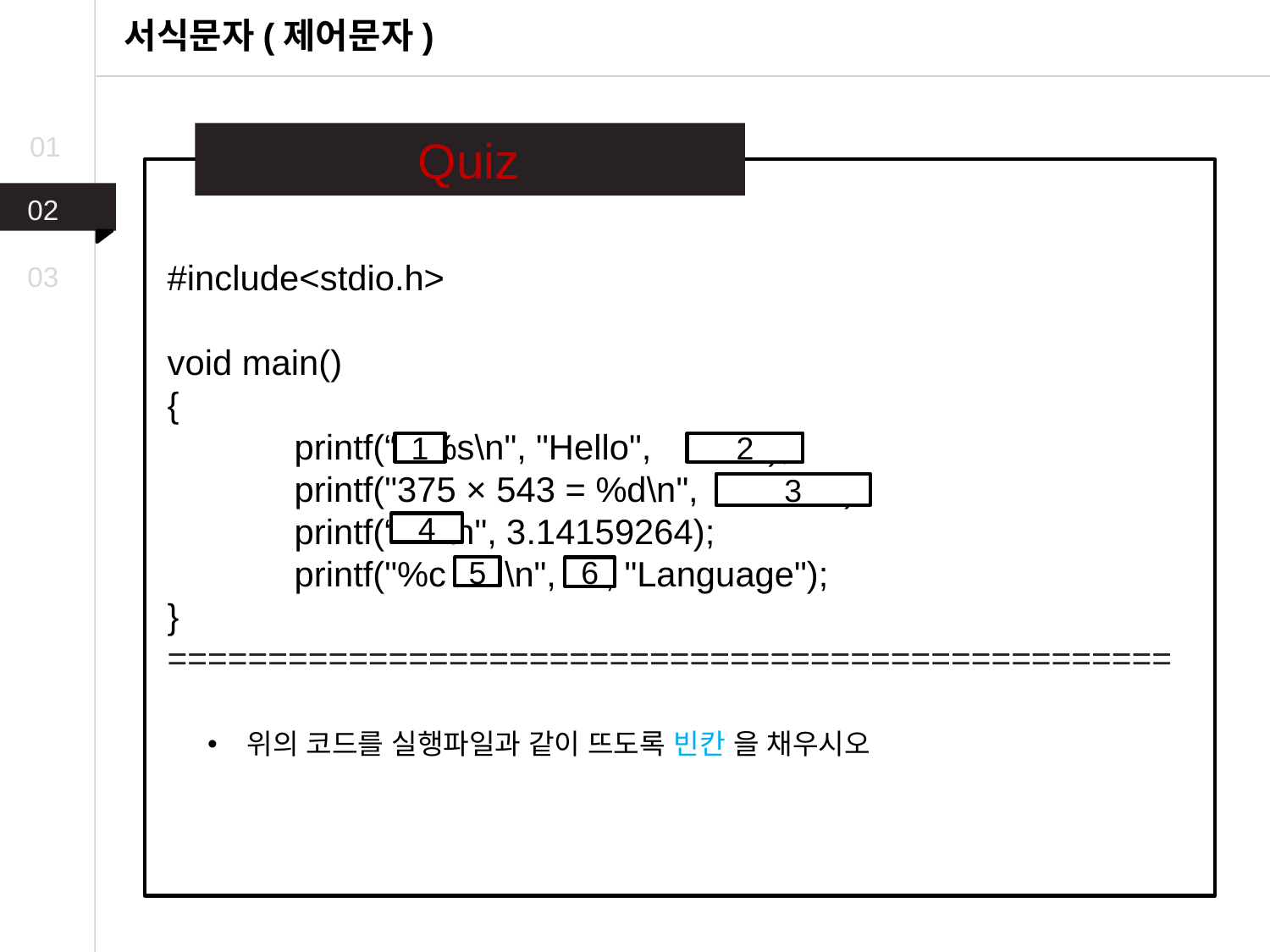

서식문자(제어문자)
01
Quiz

02

#include<stdio.h>

void main()
{
	printf(“   %s\n", "Hello",            );
	printf("375 × 543 = %d\n",               );
	printf(“     \n", 3.14159264);
	printf("%c      \n",     , "Language");
}
==================================================
03
1
2
3
4
5
6
위의 코드를 실행파일과 같이 뜨도록 빈칸 을 채우시오